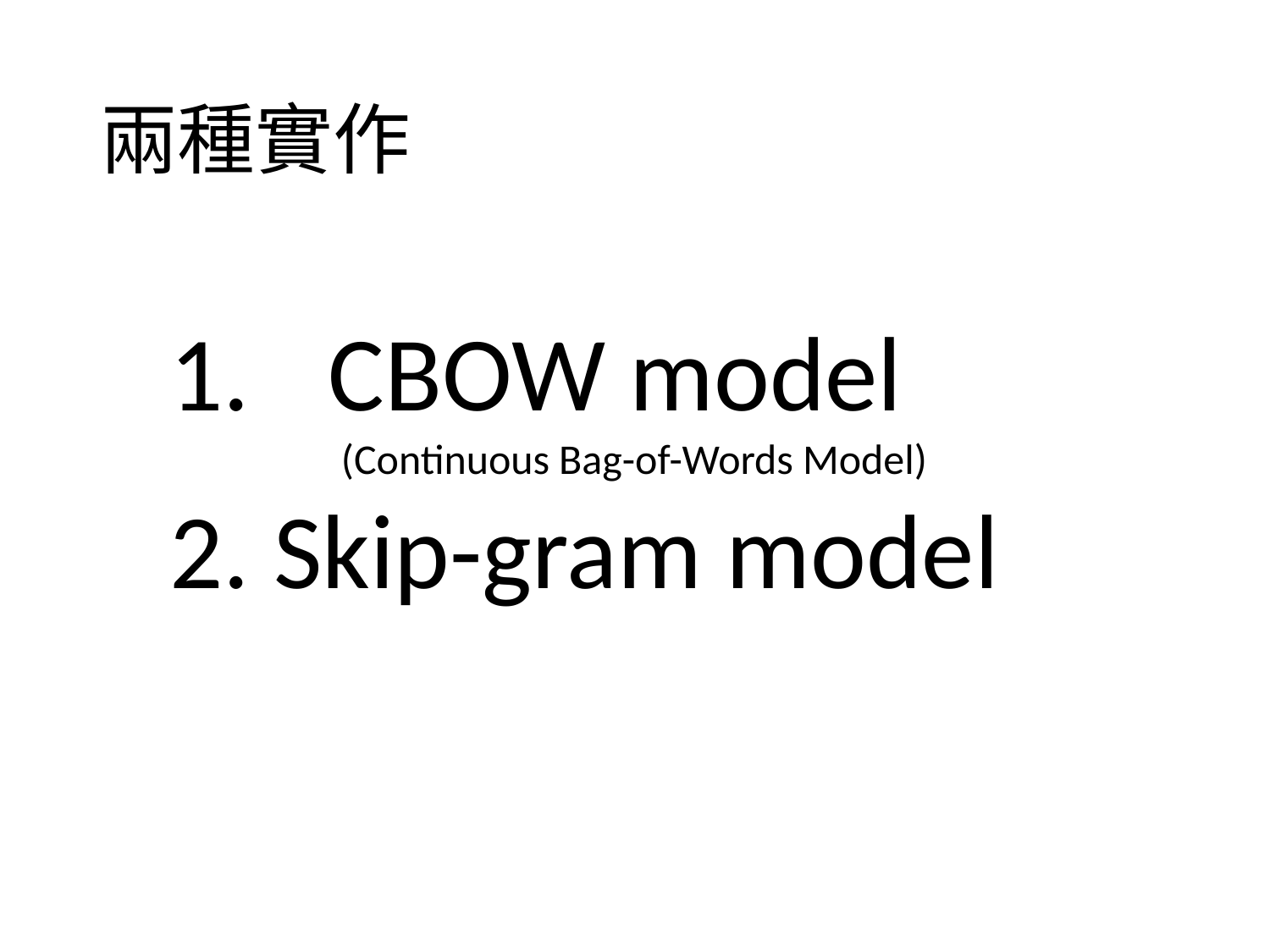

# 兩種實作
CBOW model
                  (Continuous Bag-of-Words Model)
2. Skip-gram model